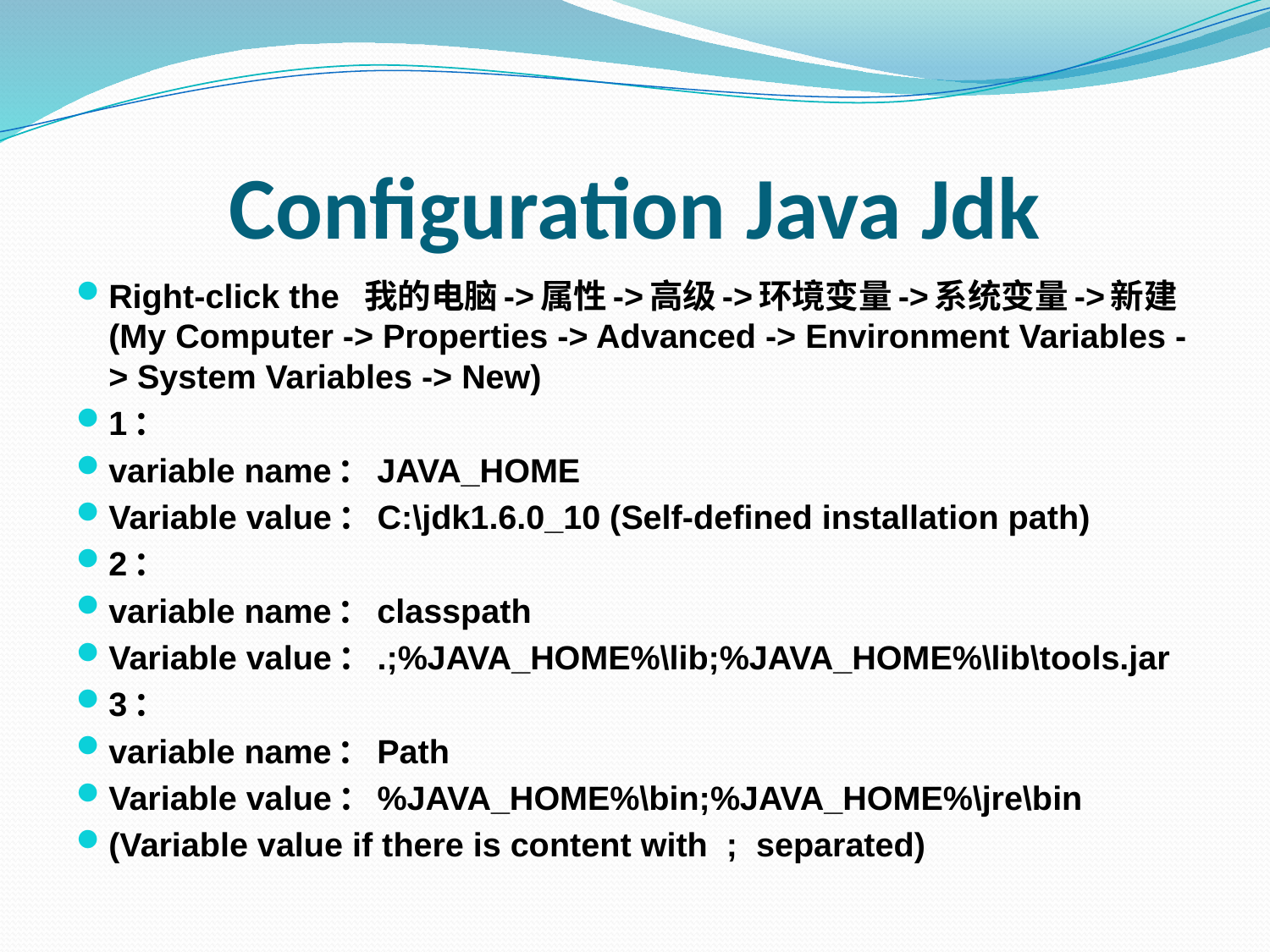

# Configuration Java Jdk
Right-click the  我的电脑->属性->高级->环境变量->系统变量->新建(My Computer -> Properties -> Advanced -> Environment Variables -> System Variables -> New)
1：
variable name：JAVA_HOME
Variable value：C:\jdk1.6.0_10 (Self-defined installation path)
2：
variable name：classpath
Variable value：.;%JAVA_HOME%\lib;%JAVA_HOME%\lib\tools.jar
3：
variable name：Path
Variable value：%JAVA_HOME%\bin;%JAVA_HOME%\jre\bin
(Variable value if there is content with  ;  separated)